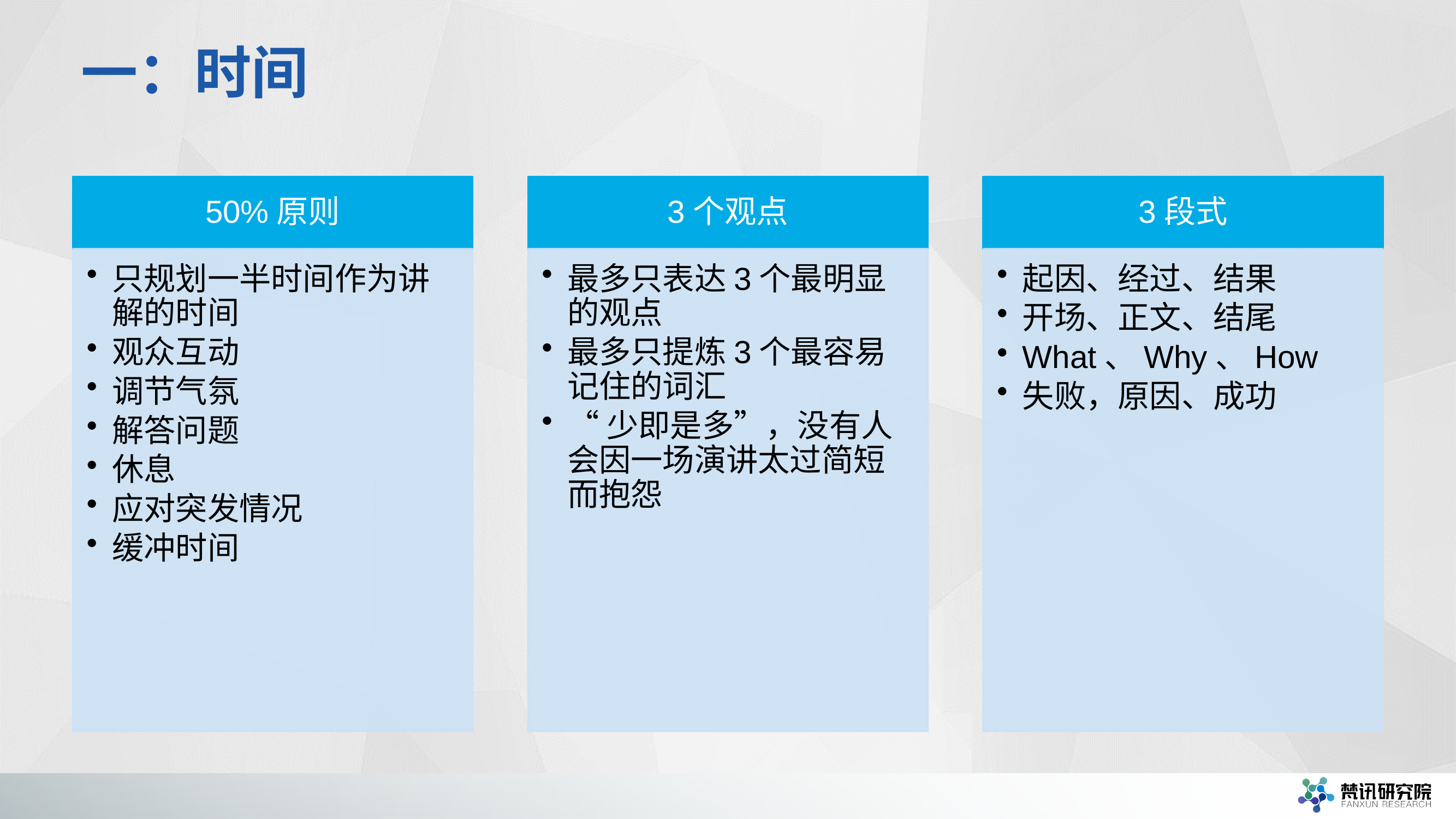

# 一：时间
50%原则
只规划一半时间作为讲解的时间
观众互动
调节气氛
解答问题
休息
应对突发情况
缓冲时间
3个观点
最多只表达3个最明显的观点
最多只提炼3个最容易记住的词汇
“少即是多”，没有人会因一场演讲太过简短而抱怨
3段式
起因、经过、结果
开场、正文、结尾
What、Why、How
失败，原因、成功